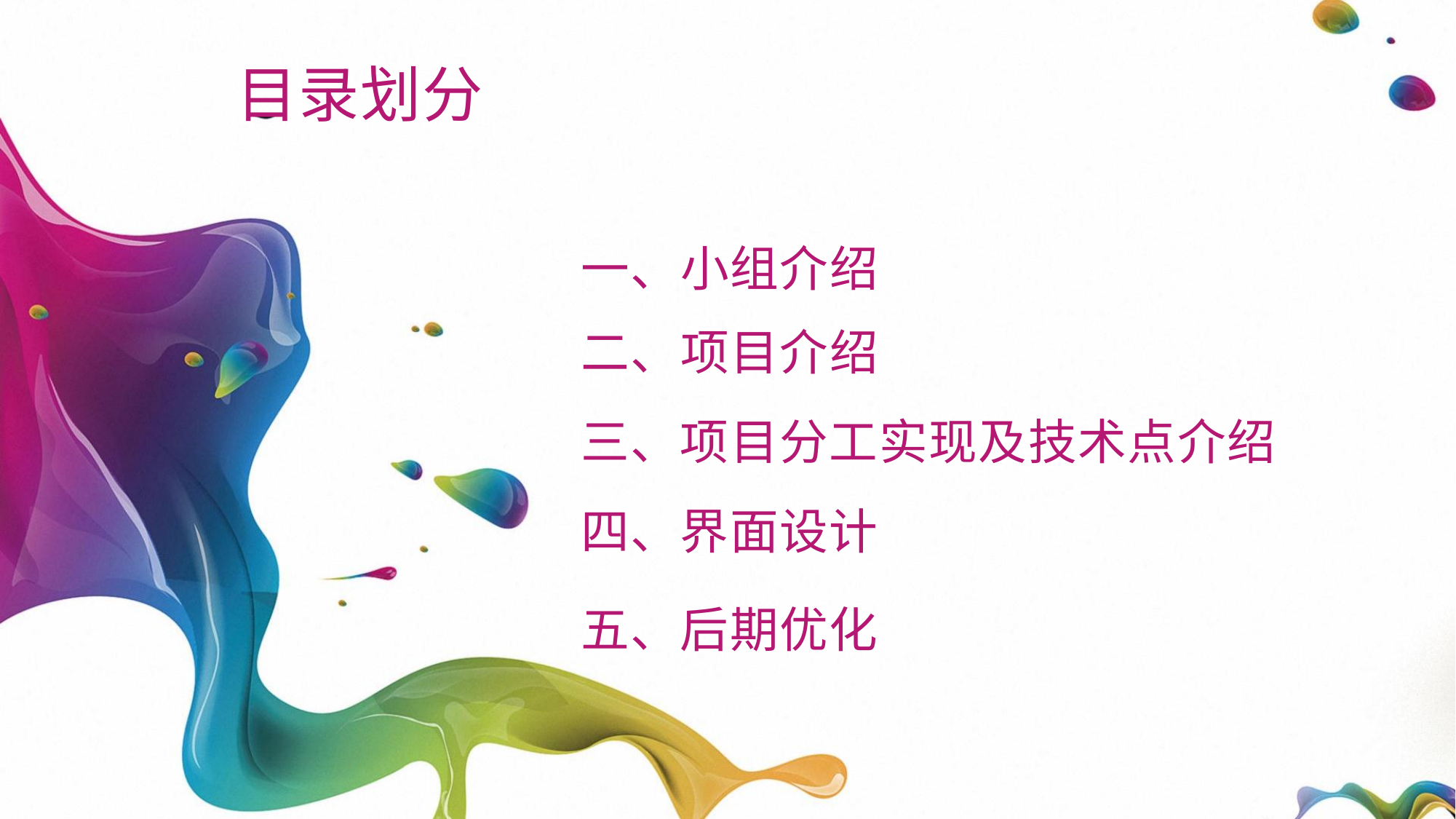

目录划分
一、小组介绍
二、项目介绍
三、项目分工实现及技术点介绍
四、界面设计
五、后期优化